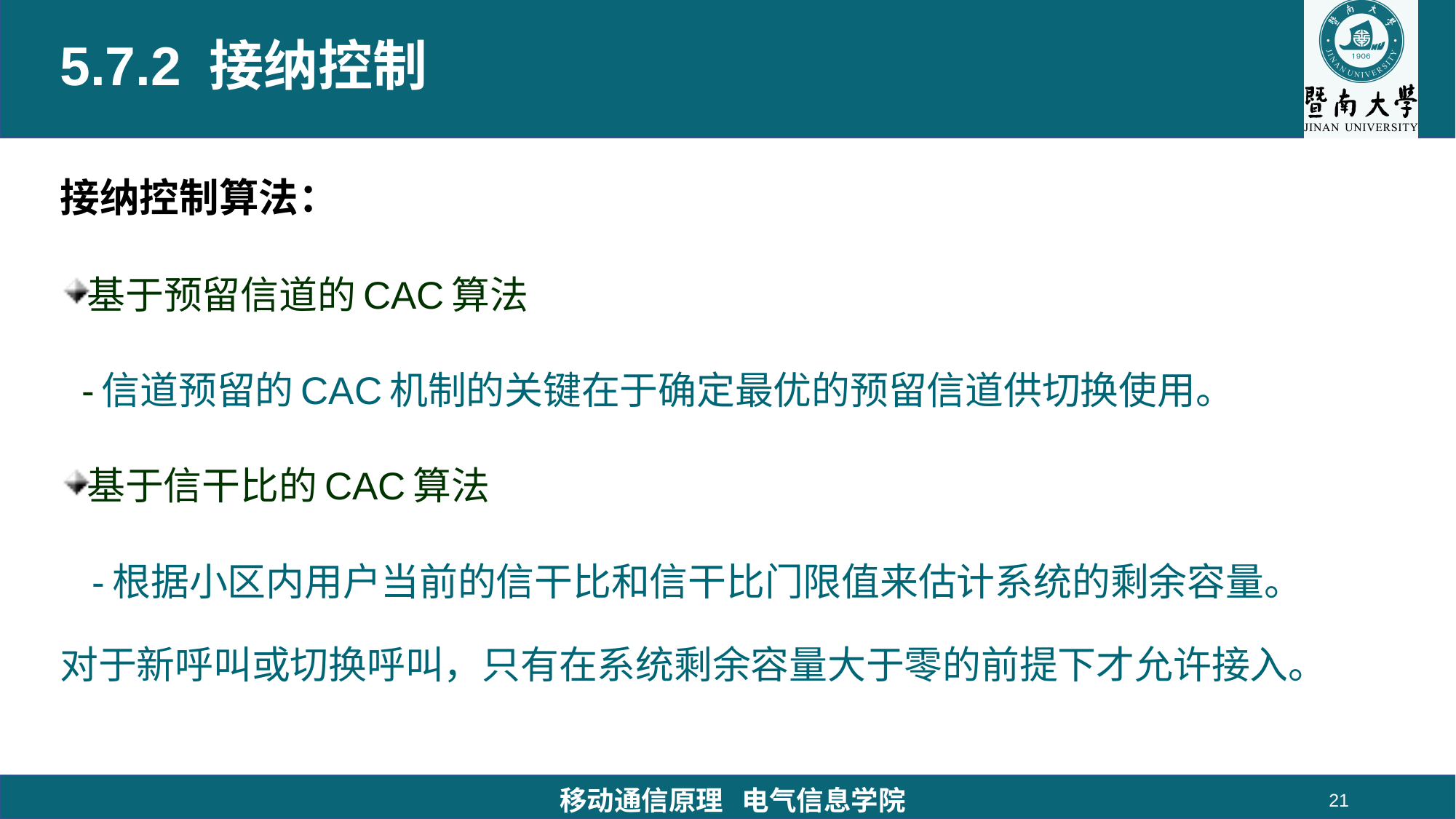

# 5.7.2 接纳控制
接纳控制算法：
基于预留信道的CAC算法
  -信道预留的CAC机制的关键在于确定最优的预留信道供切换使用。
基于信干比的CAC算法
   -根据小区内用户当前的信干比和信干比门限值来估计系统的剩余容量。对于新呼叫或切换呼叫，只有在系统剩余容量大于零的前提下才允许接入。
移动通信原理   电气信息学院
21